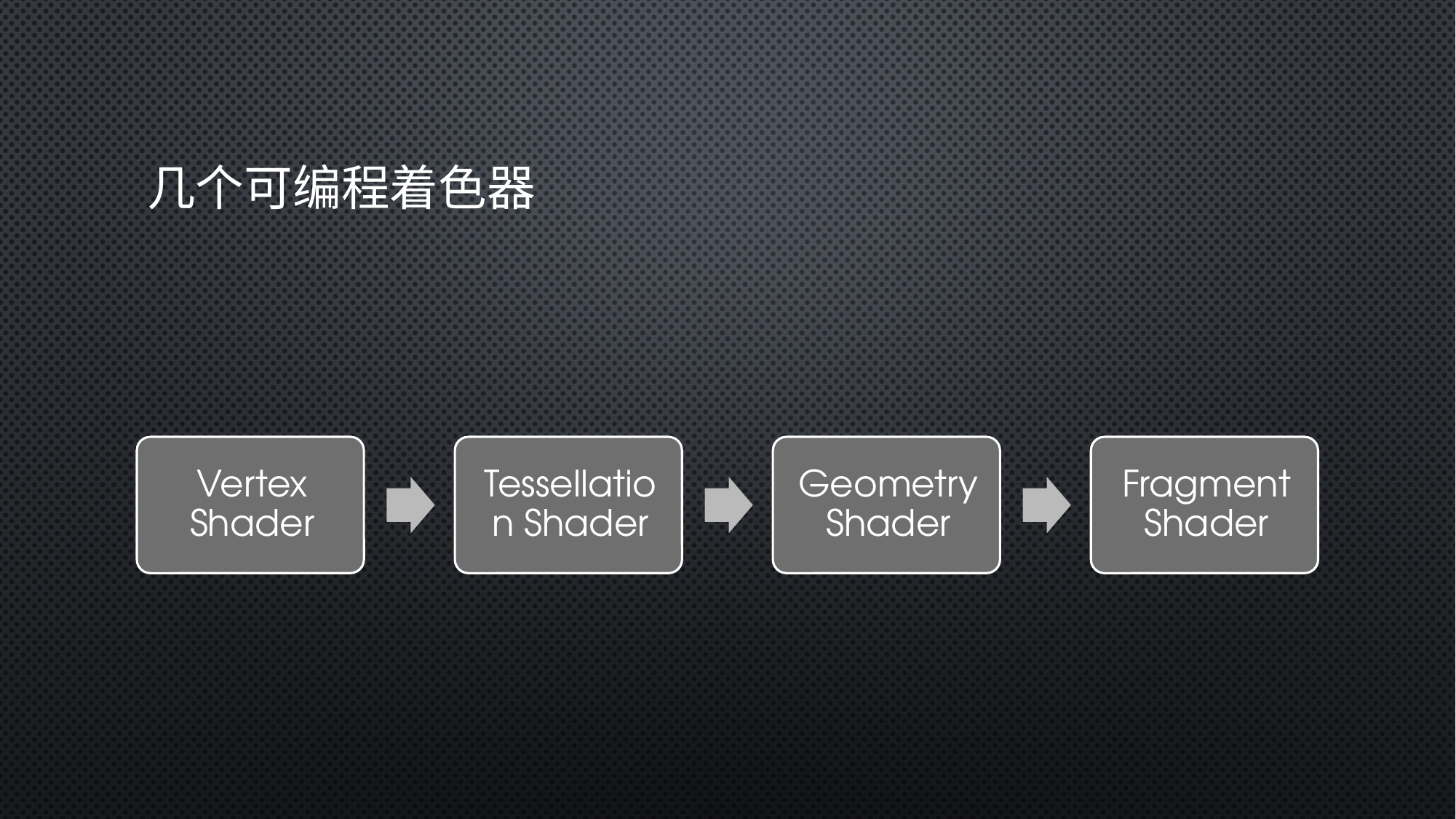

# 几个可编程着色器
Vertex Shader

Tessellation Shader

Geometry Shader

Fragment Shader